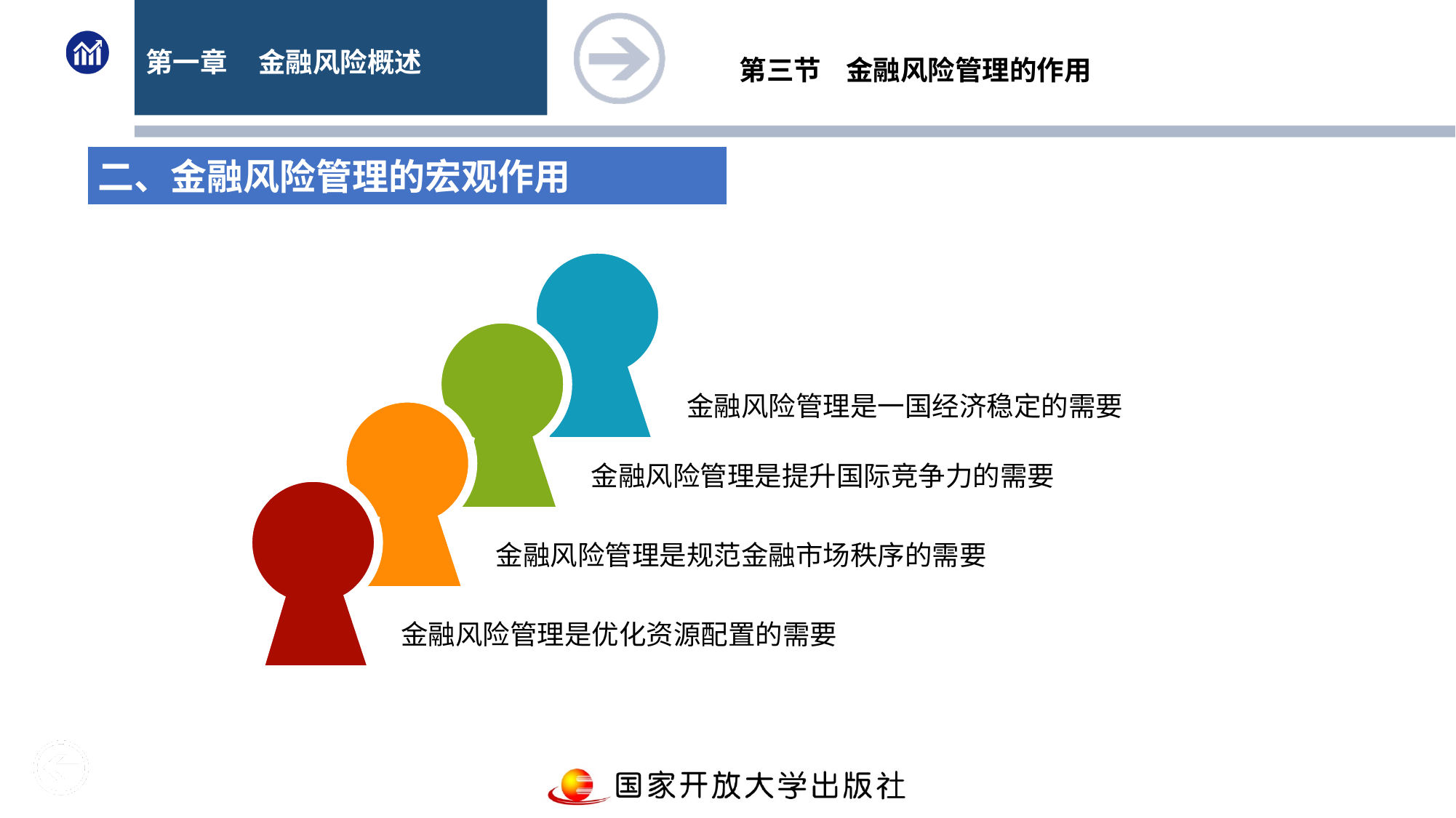

第三节    金融风险管理的作用
第一章     金融风险概述
二、金融风险管理的宏观作用

金融风险管理是一国经济稳定的需要

金融风险管理是提升国际竞争力的需要

金融风险管理是规范金融市场秩序的需要
金融风险管理是优化资源配置的需要